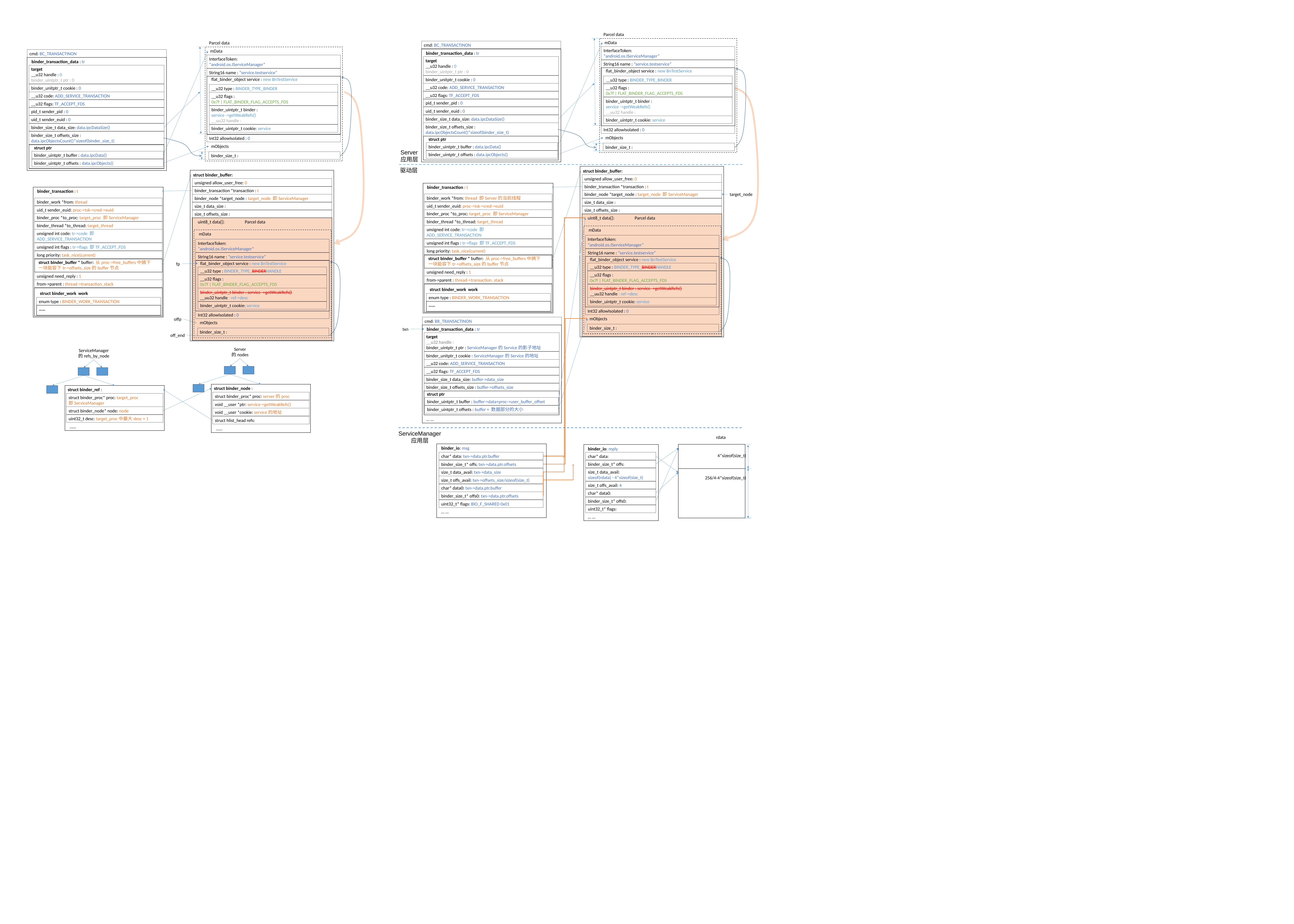

Parcel data

mData
InterfaceToken:
“android.os.IServiceManager”
String16 name : “service.testservice”
flat_binder_object service : new BnTestService

__u32 type : BINDER_TYPE_BINDER
__u32 flags :
0x7f | FLAT_BINDER_FLAG_ACCEPTS_FDS
binder_uintptr_t binder :
service ->getWeakRefs()
__uu32 handle :
binder_uintptr_t cookie: service
Int32 allowIsolated : 0
mObjects
binder_size_t :
cmd: BC_TRANSACTINON

binder_transaction_data : tr
target
__u32 handle : 0
binder_uintptr_t ptr : 0
binder_unitptr_t cookie : 0
__u32 code: ADD_SERVICE_TRANSACTION
__u32 flags: TF_ACCEPT_FDS
pid_t sender_pid : 0
uid_t sender_euid : 0
binder_size_t data_size: data.ipcDataSize()
binder_size_t offsets_size :
data.ipcObjectsCount()*sizeof(binder_size_t)
struct ptr

binder_uintptr_t buffer : data.ipcData()
binder_uintptr_t offsets : data.ipcObjects()

Server
应用层
驱动层

struct binder_buffer:
unsigned allow_user_free: 0
binder_transaction *transaction : t
binder_node *target_node : target_node 即ServiceManager
size_t data_size :
size_t offsets_size :
uint8_t data[]:                    Parcel data
mData

InterfaceToken:
“android.os.IServiceManager”
String16 name : “service.testservice”
flat_binder_object service : new BnTestService

__u32 type : BINDER_TYPE_BINDERHANDLE
__u32 flags :
0x7f | FLAT_BINDER_FLAG_ACCEPTS_FDS
binder_uintptr_t binder : service ->getWeakRefs()
__uu32 handle : ref->desc
binder_uintptr_t cookie: service
Int32 allowIsolated : 0
mObjects
binder_size_t :

target_node
txn

binder_transaction : t
binder_work *from: thread 即Server的当前线程
uid_t sender_euid: proc->tsk->cred->euid
binder_proc *to_proc: target_proc 即ServiceManager
binder_thread *to_thread: target_thread
unsigned int code: tr->code 即
ADD_SERVICE_TRANSACTION
unsigned int flags : tr->flags 即TF_ACCEPT_FDS
long priority: task_nice(current)
struct binder_buffer * buffer: 从proc->free_buffers中摘下
一块能容下tr->offsets_size的buffer节点

unsigned need_reply : 1
from->parent : thread->transaction_stack

struct binder_work  work
enum type : BINDER_WORK_TRANSACTION
……

cmd: BR_TRANSACTINON

binder_transaction_data : tr
target
__u32 handle :
binder_uintptr_t ptr : ServiceManager的Service的影子地址
binder_unitptr_t cookie : ServiceManager的Service的地址
__u32 code: ADD_SERVICE_TRANSACTION
__u32 flags: TF_ACCEPT_FDS
binder_size_t data_size: buffer->data_size
binder_size_t offsets_size : buffer->offsets_size
struct ptr

binder_uintptr_t buffer : buffer->data+proc->user_buffer_offset
binder_uintptr_t offsets : buffer + 数据部分的大小
… …
ServiceManager
应用层
rdata

4*sizeof(size_t)

256/4-4*sizeof(size_t)

binder_io: reply
char* data:
binder_size_t* offs:
size_t data_avail:
sizeof(rdata) - 4*sizeof(size_t)
size_t offs_avail: 4
char* data0:
binder_size_t* offs0:
uint32_t* flags:
… …

binder_io: msg
char* data: txn->data.ptr.buffer
binder_size_t* offs: txn->data.ptr.offsets
size_t data_avail: txn->data_size
size_t offs_avail: txn->offsets_size/sizeof(size_t)
char* data0: txn->data.ptr.buffer
binder_size_t* offs0: txn->data.ptr.offsets
uint32_t* flags: BIO_F_SHARED 0x01
… …
Parcel data

mData
InterfaceToken:
“android.os.IServiceManager”
String16 name : “service.testservice”
flat_binder_object service : new BnTestService

__u32 type : BINDER_TYPE_BINDER
__u32 flags :
0x7f | FLAT_BINDER_FLAG_ACCEPTS_FDS
binder_uintptr_t binder :
service ->getWeakRefs()
__uu32 handle :
binder_uintptr_t cookie: service
Int32 allowIsolated : 0
mObjects
binder_size_t :
cmd: BC_TRANSACTINON

binder_transaction_data : tr
target
__u32 handle : 0
binder_uintptr_t ptr : 0
binder_unitptr_t cookie : 0
__u32 code: ADD_SERVICE_TRANSACTION
__u32 flags: TF_ACCEPT_FDS
pid_t sender_pid : 0
uid_t sender_euid : 0
binder_size_t data_size: data.ipcDataSize()
binder_size_t offsets_size :
data.ipcObjectsCount()*sizeof(binder_size_t)
struct ptr

binder_uintptr_t buffer : data.ipcData()
binder_uintptr_t offsets : data.ipcObjects()

struct binder_buffer:
unsigned allow_user_free: 0
binder_transaction *transaction : t
binder_node *target_node : target_node 即ServiceManager
size_t data_size :
size_t offsets_size :
uint8_t data[]:                    Parcel data
mData

InterfaceToken:
“android.os.IServiceManager”
String16 name : “service.testservice”
flat_binder_object service : new BnTestService

__u32 type : BINDER_TYPE_BINDERHANDLE
__u32 flags :
0x7f | FLAT_BINDER_FLAG_ACCEPTS_FDS
binder_uintptr_t binder : service ->getWeakRefs()
__uu32 handle : ref->desc
binder_uintptr_t cookie: service
Int32 allowIsolated : 0
mObjects
binder_size_t :

fp
offp
off_end

binder_transaction : t
binder_work *from: thread
uid_t sender_euid: proc->tsk->cred->euid
binder_proc *to_proc: target_proc 即ServiceManager
binder_thread *to_thread: target_thread
unsigned int code: tr->code 即
ADD_SERVICE_TRANSACTION
unsigned int flags : tr->flags 即TF_ACCEPT_FDS
long priority: task_nice(current)
struct binder_buffer * buffer: 从proc->free_buffers中摘下
一块能容下tr->offsets_size的buffer节点

unsigned need_reply : 1
from->parent : thread->transaction_stack

struct binder_work  work
enum type : BINDER_WORK_TRANSACTION
……

Server
的nodes
ServiceManager
的refs_by_node

struct binder_node :
struct binder_proc* proc: server的proc
void __user *ptr: service->getWeakRefs()
void __user *cookie: service的地址
struct hlist_head refs:
……

struct binder_ref :
struct binder_proc* proc: target_proc
即ServiceManager
struct binder_node* node: node
uint32_t desc: target_proc中最大desc + 1
……